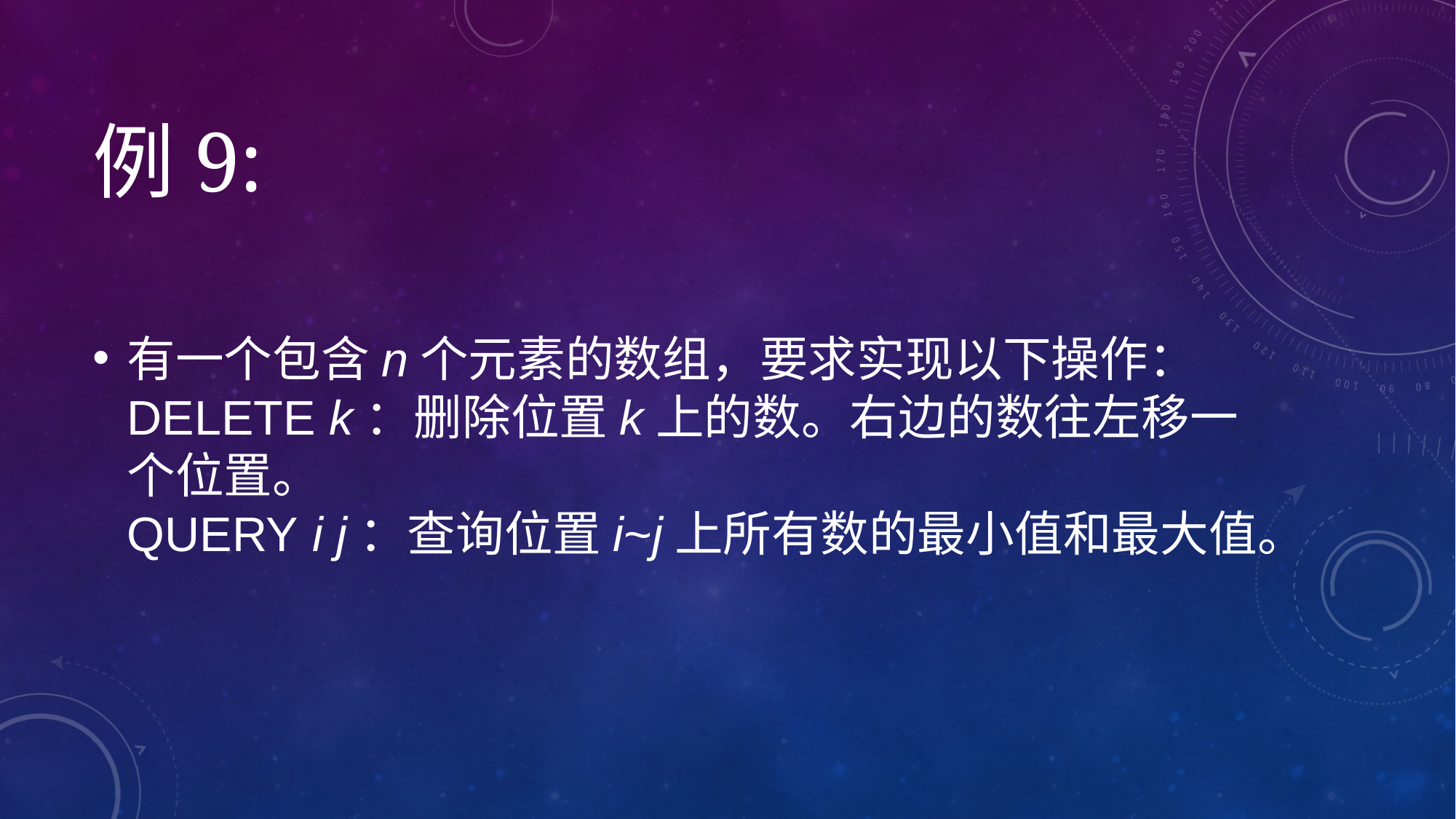

# 例9:
有一个包含n个元素的数组，要求实现以下操作： 
DELETE k：删除位置k上的数。右边的数往左移一个位置。 
QUERY i j：查询位置i~j上所有数的最小值和最大值。